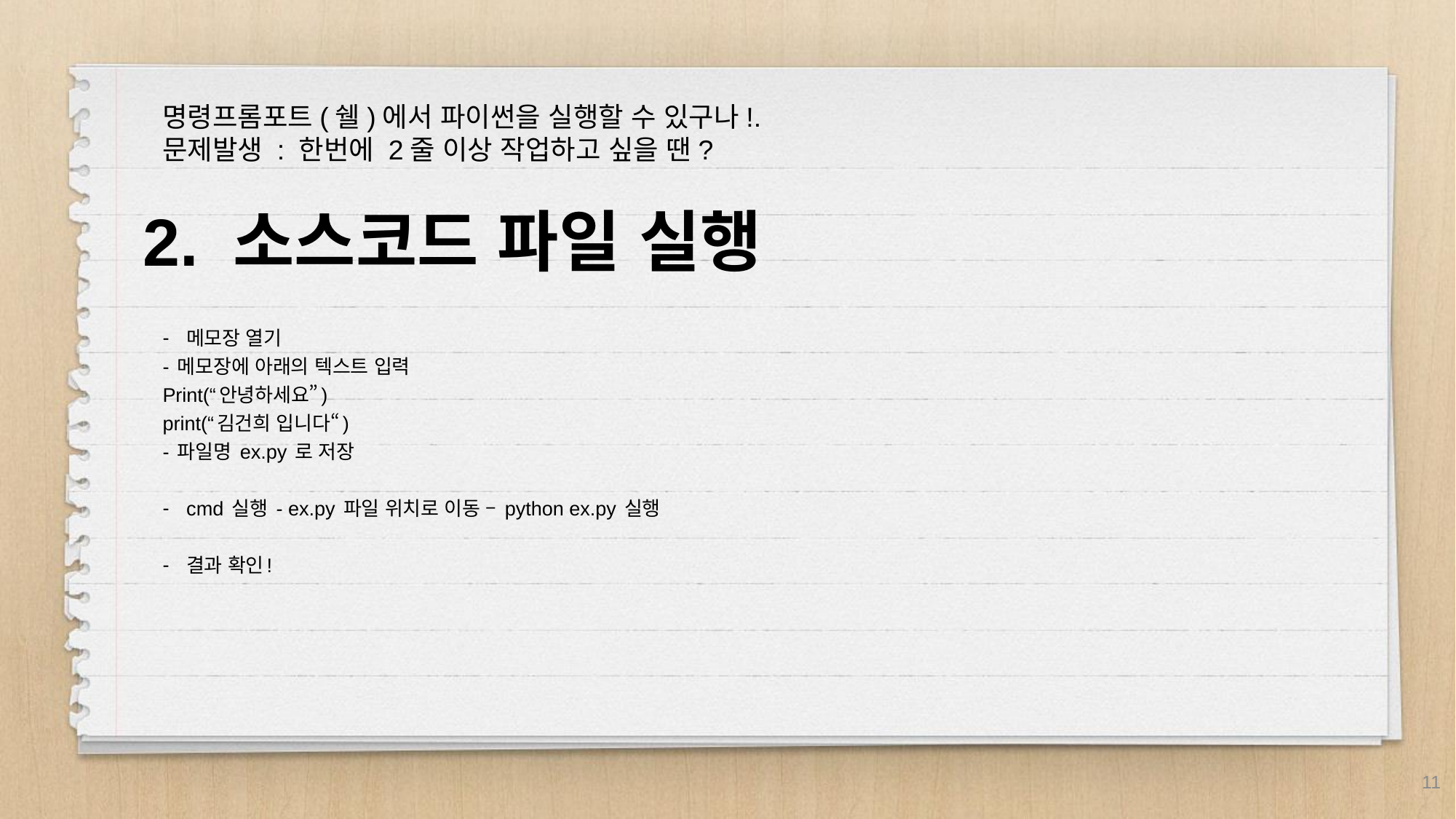

명령프롬포트(쉘)에서 파이썬을 실행할 수 있구나!.
문제발생 : 한번에 2줄 이상 작업하고 싶을 땐?
# 2. 소스코드 파일 실행

메모장 열기
- 메모장에 아래의 텍스트 입력
Print(“안녕하세요”)
print(“김건희 입니다“)
- 파일명 ex.py 로 저장

cmd 실행 - ex.py 파일 위치로 이동 – python ex.py 실행

결과 확인!
11